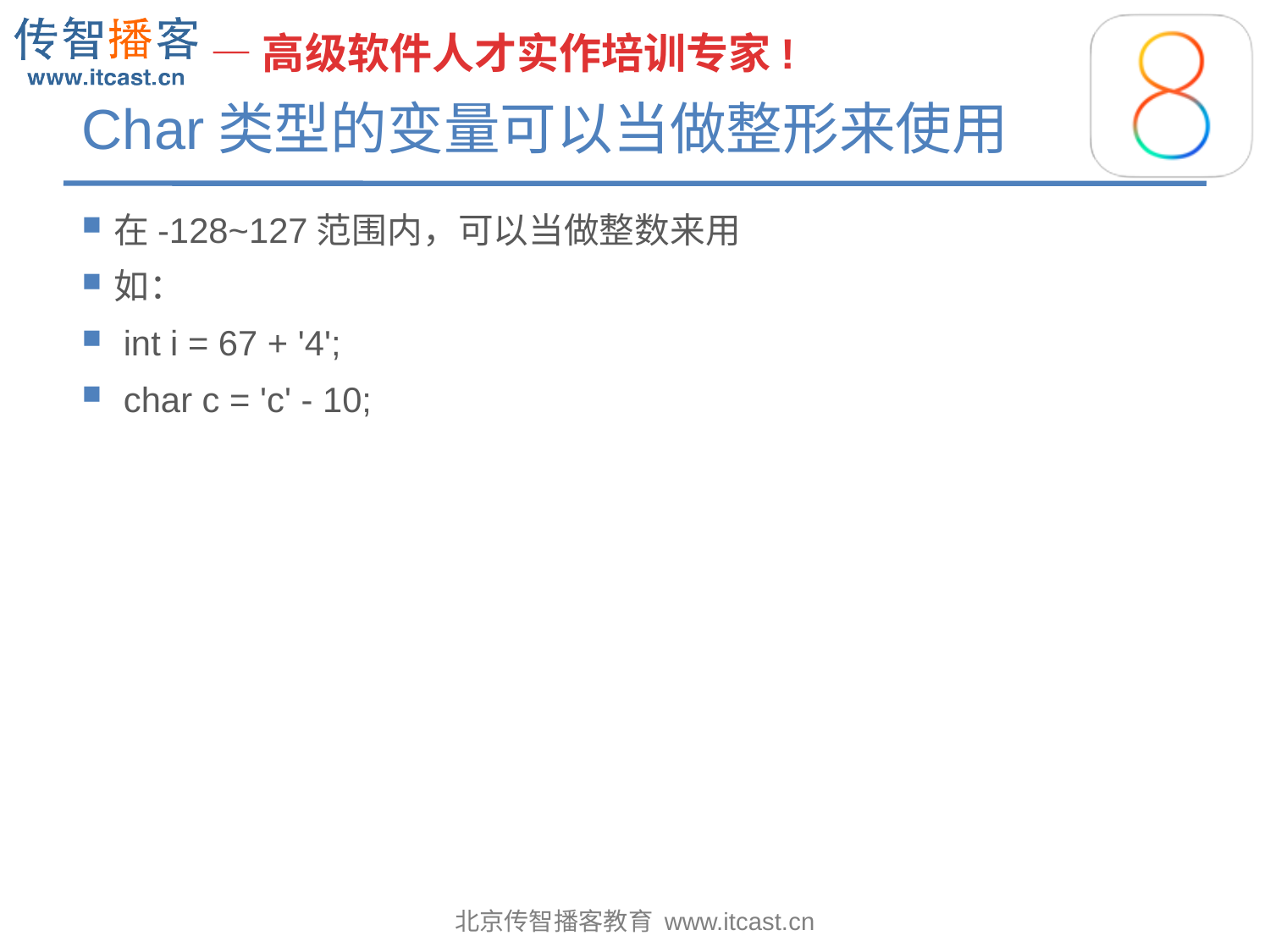

# Char类型的变量可以当做整形来使用
在-128~127范围内，可以当做整数来用
如：
 int i = 67 + '4';
 char c = 'c' - 10;